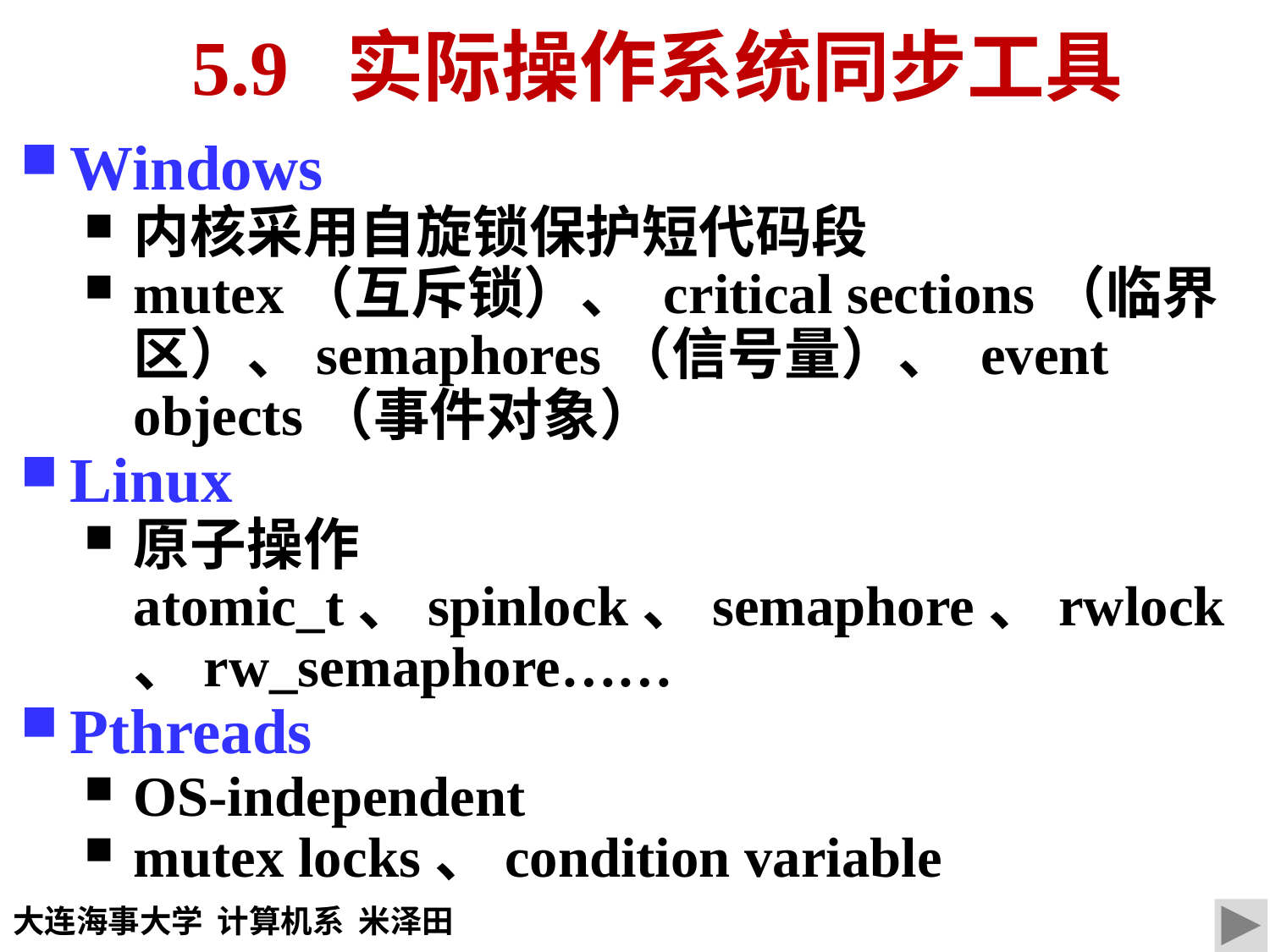

5.9  实际操作系统同步工具
Windows
内核采用自旋锁保护短代码段
mutex（互斥锁）、 critical sections（临界区）、semaphores（信号量）、 event objects（事件对象）
Linux
原子操作atomic_t、spinlock、semaphore、rwlock、rw_semaphore……
Pthreads
OS-independent
mutex locks、condition variable
大连海事大学  计算机系  米泽田